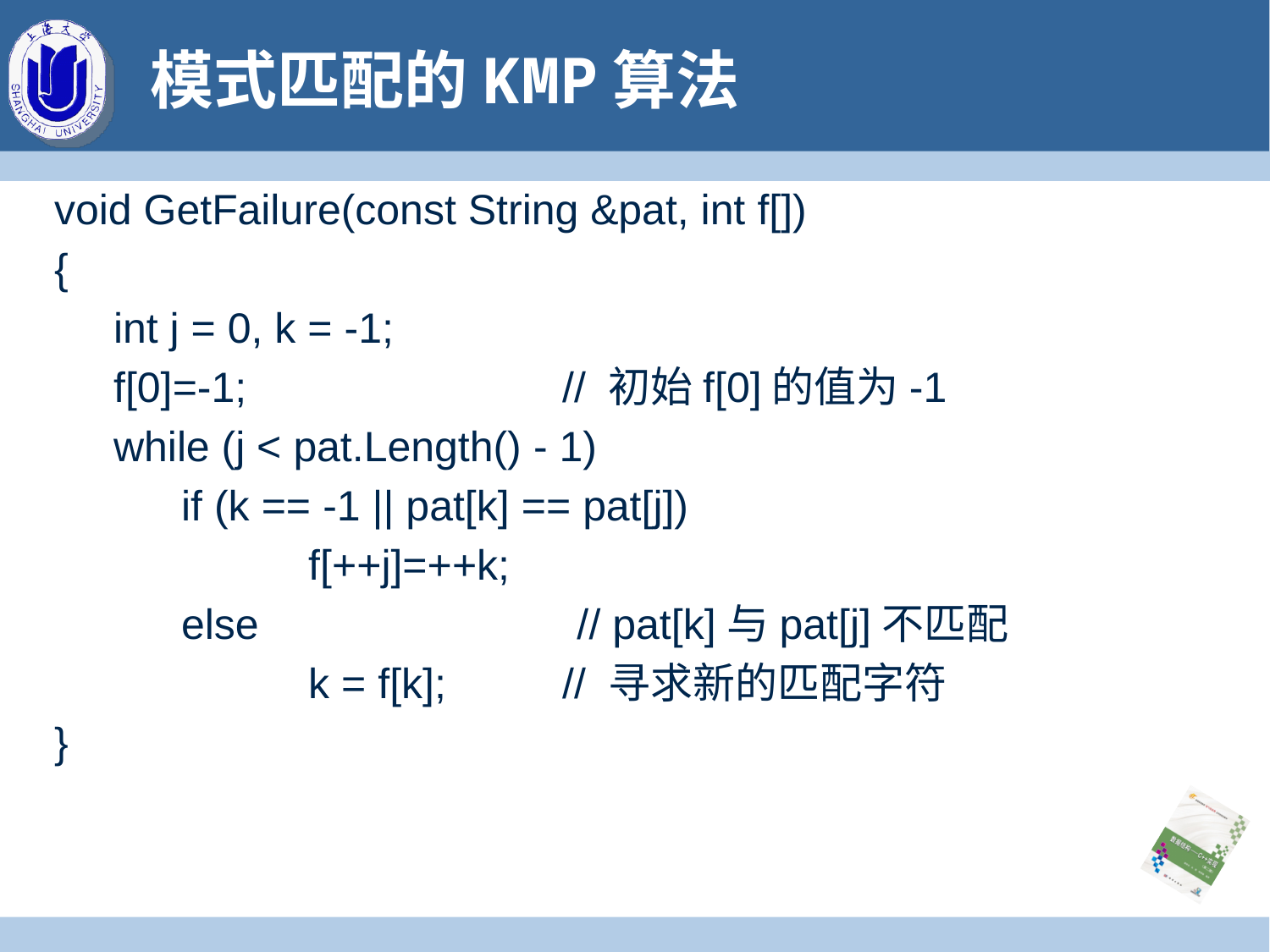

# 模式匹配的KMP算法
void GetFailure(const String &pat, int f[])
{
     int j = 0, k = -1;
     f[0]=-1;			// 初始f[0]的值为-1
     while (j < pat.Length() - 1)
	if (k == -1 || pat[k] == pat[j])
		f[++j]=++k;
	else		            // pat[k]与pat[j]不匹配
		k = f[k];	// 寻求新的匹配字符
}